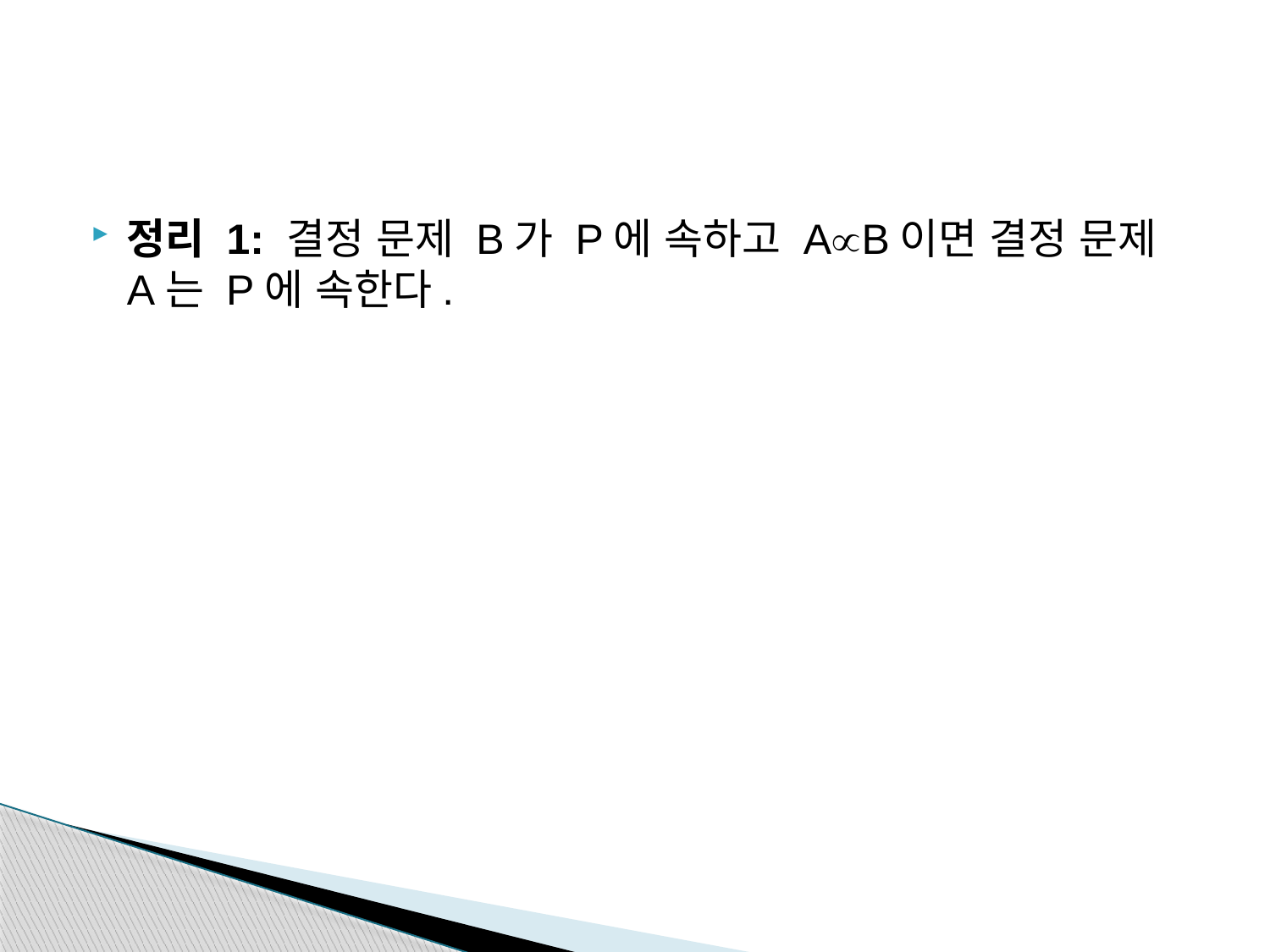

#
정리 1: 결정 문제 B가 P에 속하고 A∝B이면 결정 문제 A는 P에 속한다.